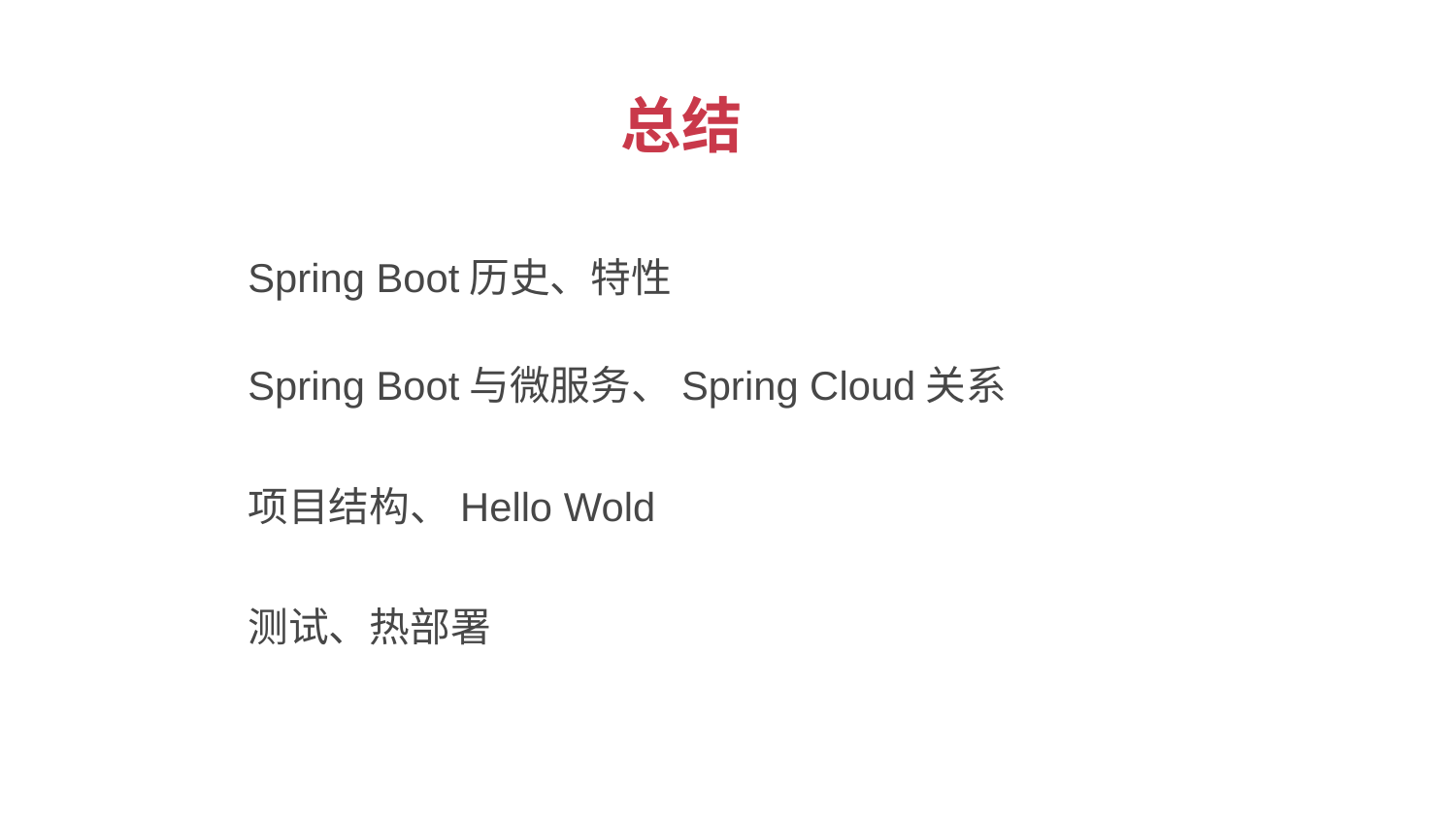

总结
Spring Boot历史、特性
Spring Boot与微服务、Spring Cloud关系
项目结构、Hello Wold
测试、热部署